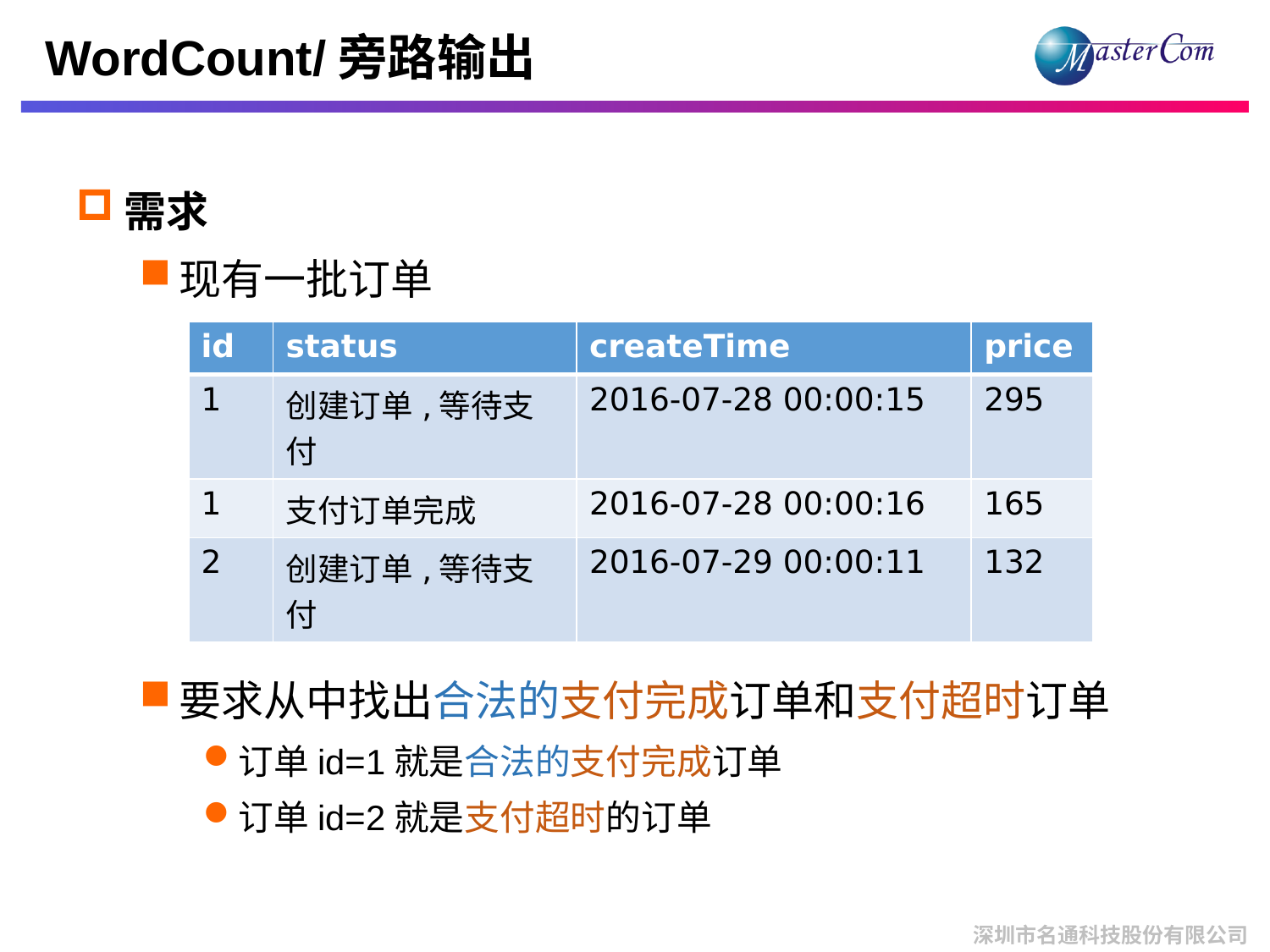

# WordCount/旁路输出
需求
现有一批订单

要求从中找出合法的支付完成订单和支付超时订单
订单id=1就是合法的支付完成订单
订单id=2就是支付超时的订单
| id | status | createTime | price |
| --- | --- | --- | --- |
| 1 | 创建订单,等待支付 | 2016-07-28 00:00:15 | 295 |
| 1 | 支付订单完成 | 2016-07-28 00:00:16 | 165 |
| 2 | 创建订单,等待支付 | 2016-07-29 00:00:11 | 132 |